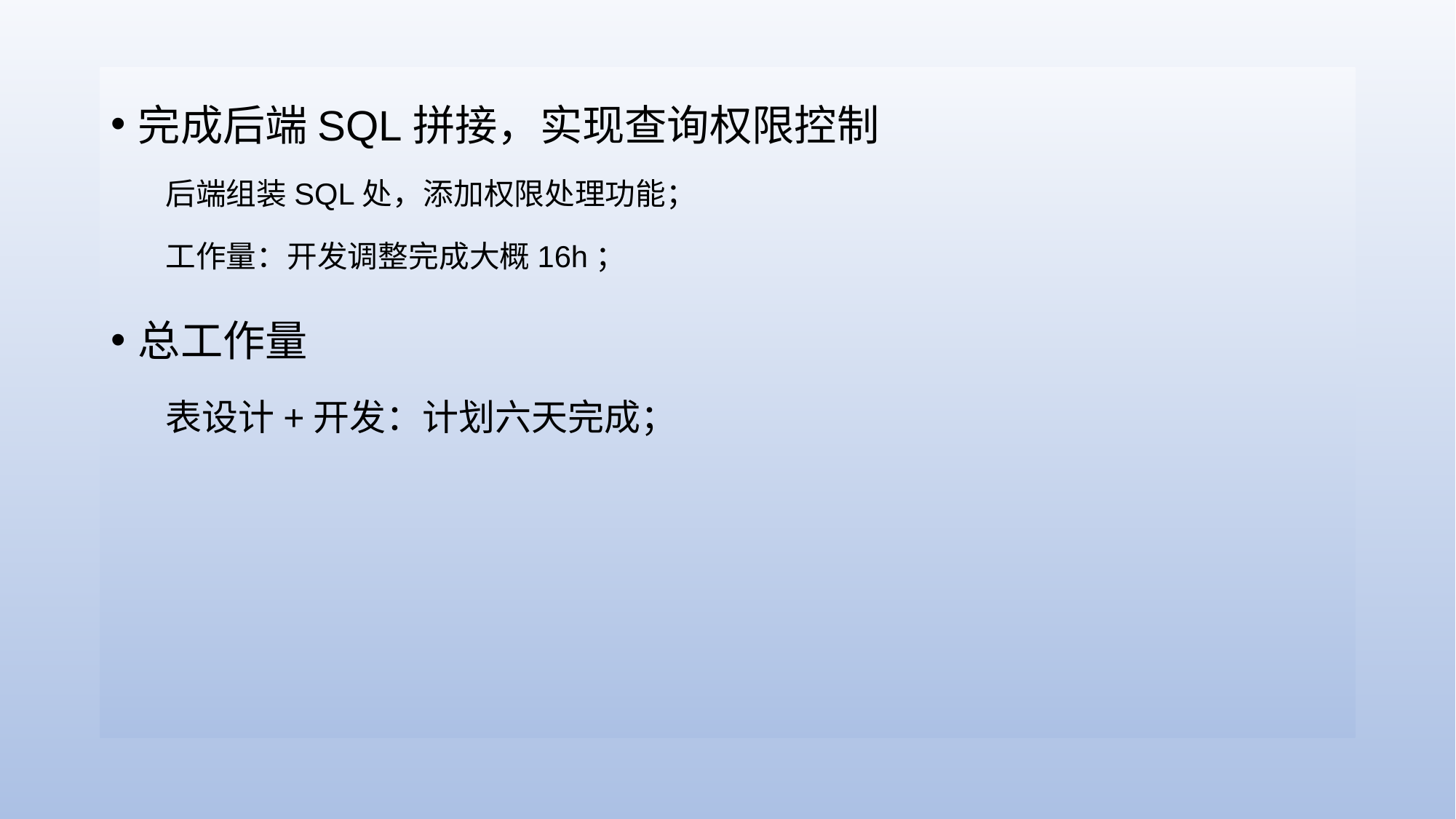

完成后端SQL拼接，实现查询权限控制
后端组装SQL处，添加权限处理功能；
工作量：开发调整完成大概16h；
总工作量
表设计+开发：计划六天完成；